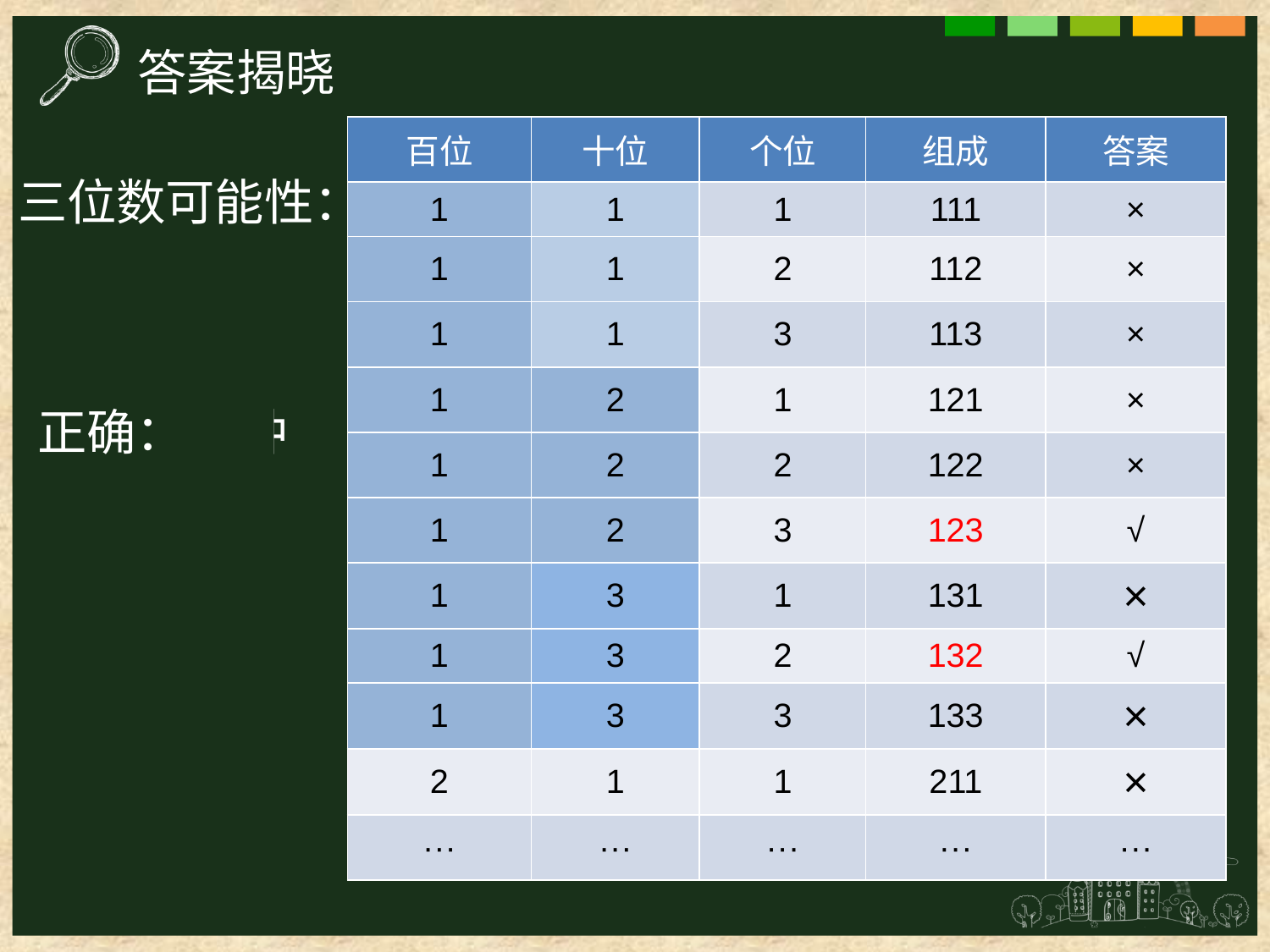

答案揭晓
| 百位 | 十位 | 个位 | 组成 | 答案 |
| --- | --- | --- | --- | --- |
| 1 | 1 | 1 | 111 | × |
| 1 | 1 | 2 | 112 | × |
| 1 | 1 | 3 | 113 | × |
| 1 | 2 | 1 | 121 | × |
| 1 | 2 | 2 | 122 | × |
| 1 | 2 | 3 | 123 | √ |
| 1 | 3 | 1 | 131 | × |
| 1 | 3 | 2 | 132 | √ |
| 1 | 3 | 3 | 133 | × |
| 2 | 1 | 1 | 211 | × |
| ··· | ··· | ··· | ··· | ··· |
三位数可能性：
 3 * 3 * 3

正确：6种